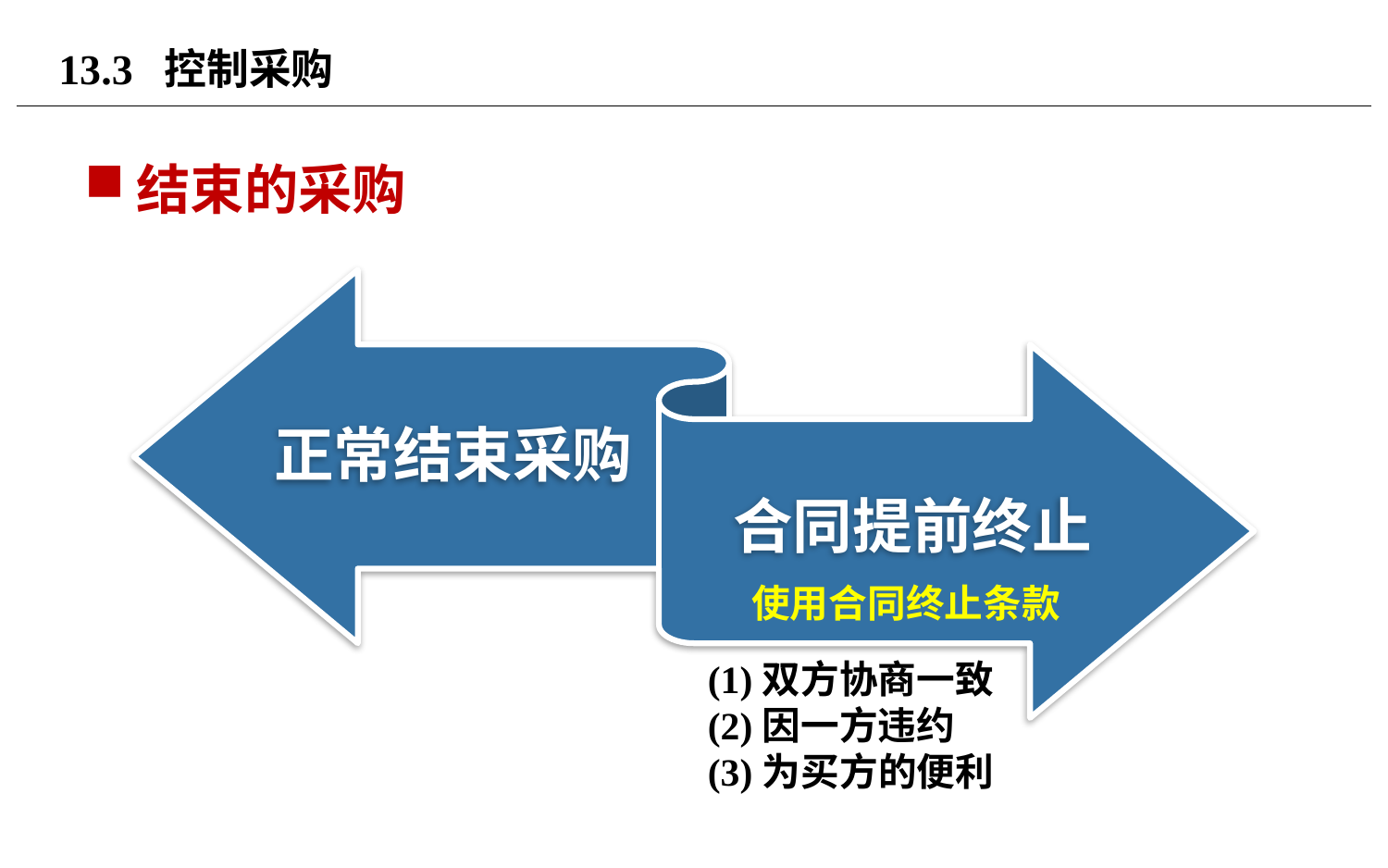

# 13.3  控制采购
结束的采购

正常结束采购
合同提前终止
使用合同终止条款
(1)双方协商一致
(2)因一方违约
(3)为买方的便利